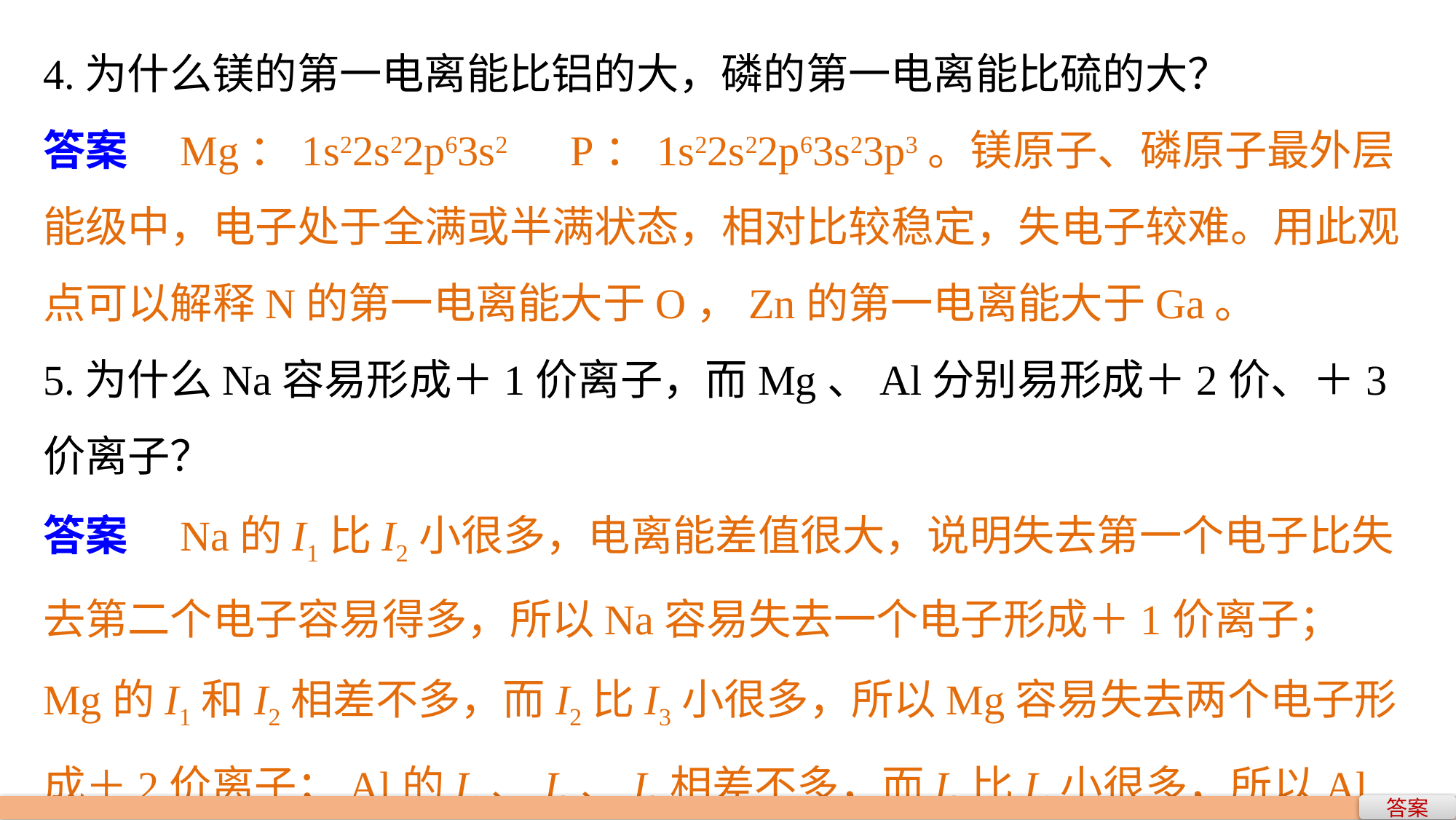

4.为什么镁的第一电离能比铝的大，磷的第一电离能比硫的大？
答案　Mg：1s22s22p63s2　P：1s22s22p63s23p3。镁原子、磷原子最外层能级中，电子处于全满或半满状态，相对比较稳定，失电子较难。用此观点可以解释N的第一电离能大于O，Zn的第一电离能大于Ga。
5.为什么Na容易形成＋1价离子，而Mg、Al分别易形成＋2价、＋3价离子？
答案　Na的I1比I2小很多，电离能差值很大，说明失去第一个电子比失去第二个电子容易得多，所以Na容易失去一个电子形成＋1价离子；Mg的I1和I2相差不多，而I2比I3小很多，所以Mg容易失去两个电子形成＋2价离子；Al的I1、I2、I3相差不多，而I3比I4小很多，所以Al容易失去三个电子形成＋3价离子。而电离能的突跃变化，说明核外电子是分能层排布的。
答案